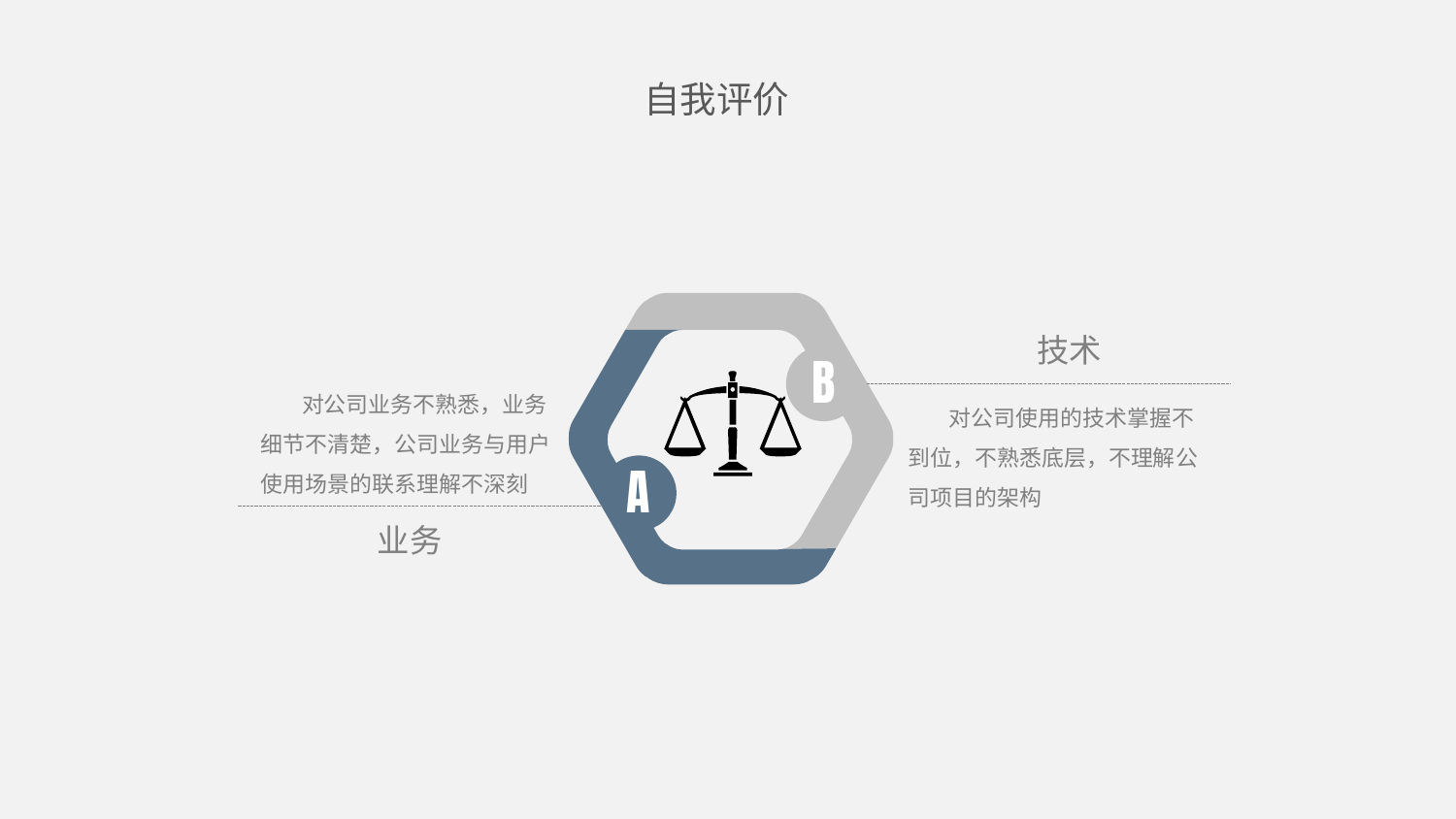

自我评价

技术

B
       对公司业务不熟悉，业务细节不清楚，公司业务与用户使用场景的联系理解不深刻

       对公司使用的技术掌握不到位，不熟悉底层，不理解公司项目的架构
A
业务